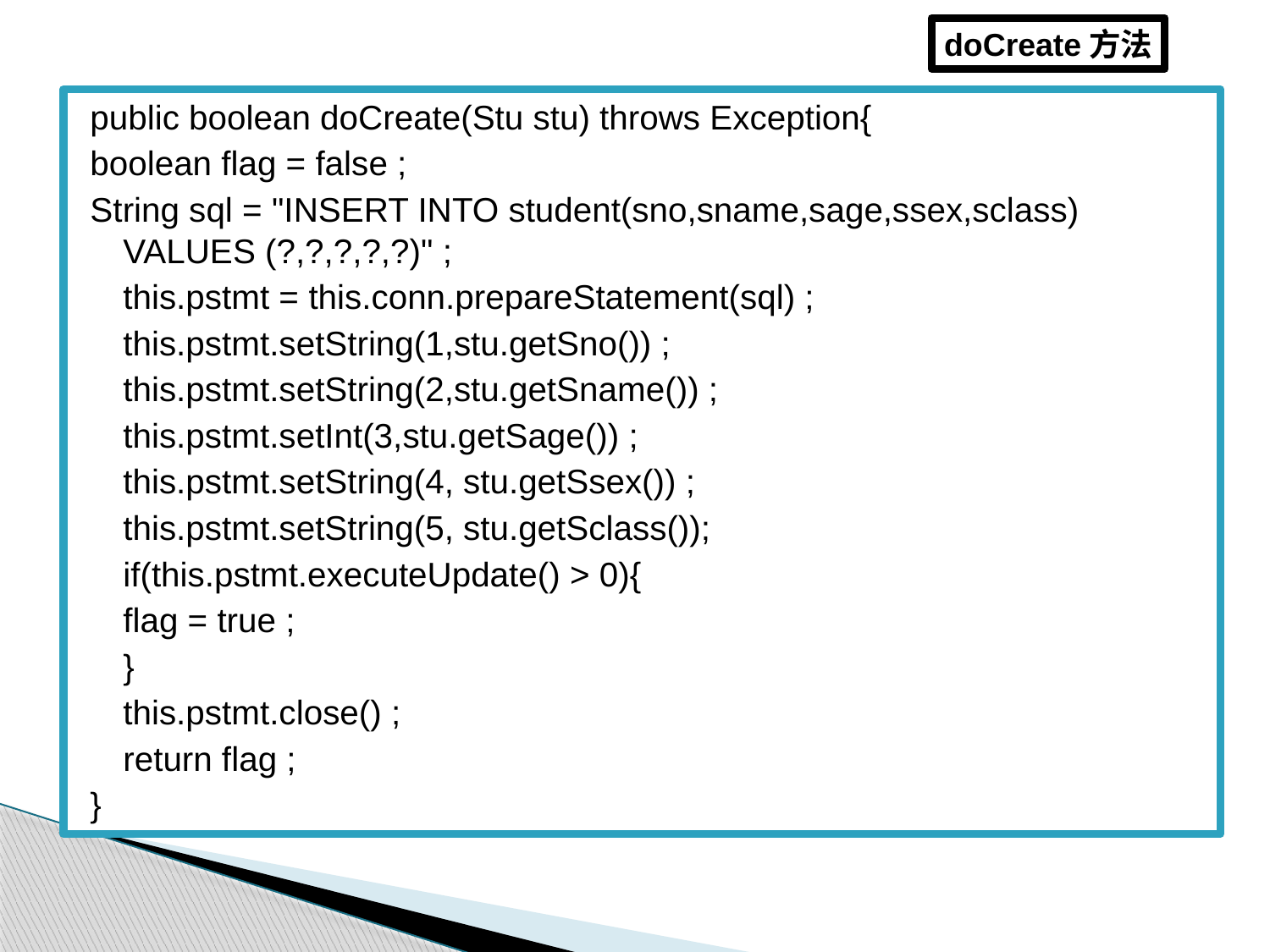

doCreate方法
public boolean doCreate(Stu stu) throws Exception{
boolean flag = false ;
String sql = "INSERT INTO student(sno,sname,sage,ssex,sclass) VALUES (?,?,?,?,?)" ;
	this.pstmt = this.conn.prepareStatement(sql) ;
	this.pstmt.setString(1,stu.getSno()) ;
	this.pstmt.setString(2,stu.getSname()) ;
	this.pstmt.setInt(3,stu.getSage()) ;
	this.pstmt.setString(4, stu.getSsex()) ;
	this.pstmt.setString(5, stu.getSclass());
		if(this.pstmt.executeUpdate() > 0){
			flag = true ;
		}
	this.pstmt.close() ;
	return flag ;
}